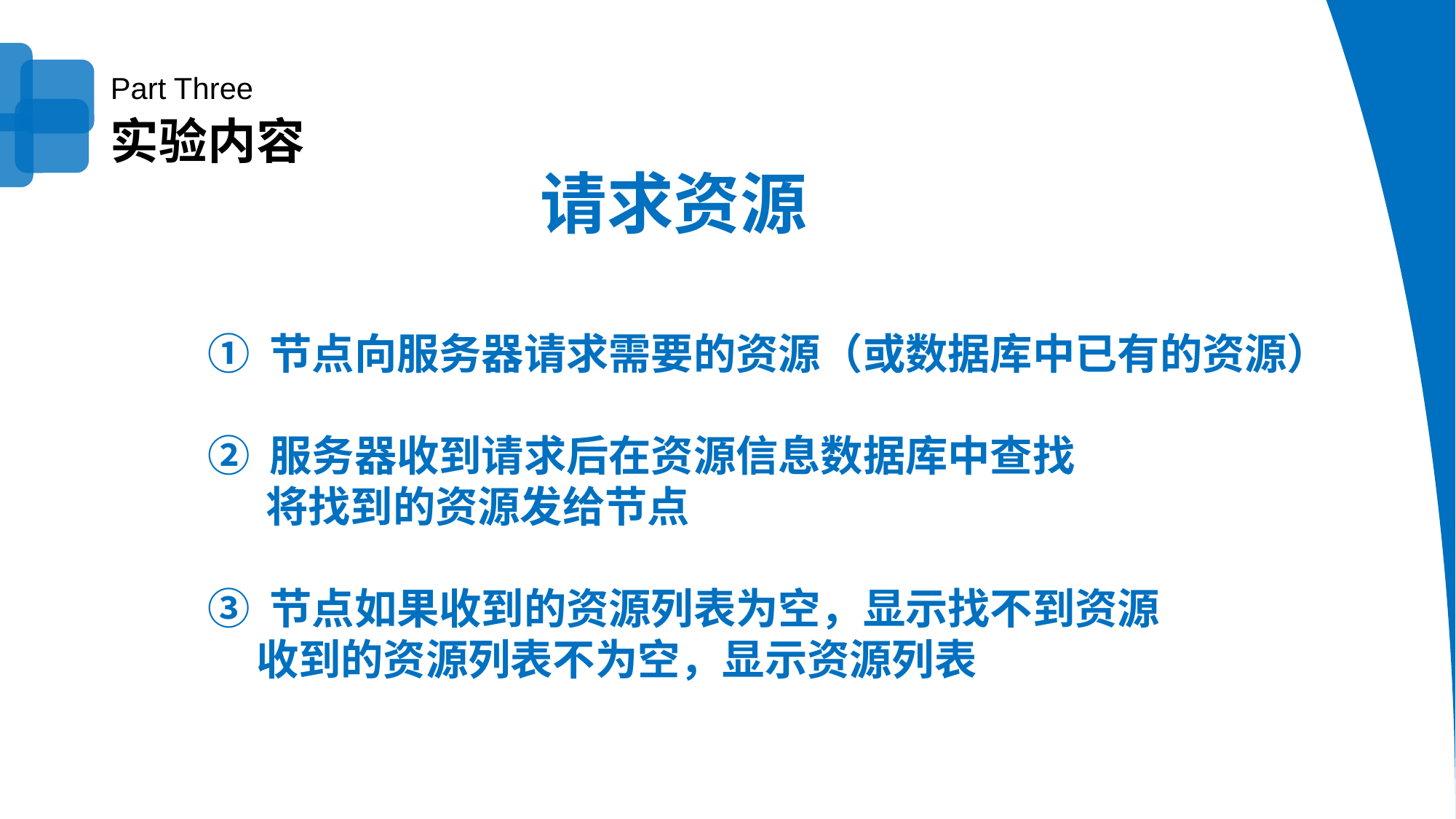

Part Three
实验内容
请求资源
① 节点向服务器请求需要的资源（或数据库中已有的资源）

② 服务器收到请求后在资源信息数据库中查找
     将找到的资源发给节点

③ 节点如果收到的资源列表为空，显示找不到资源
    收到的资源列表不为空，显示资源列表